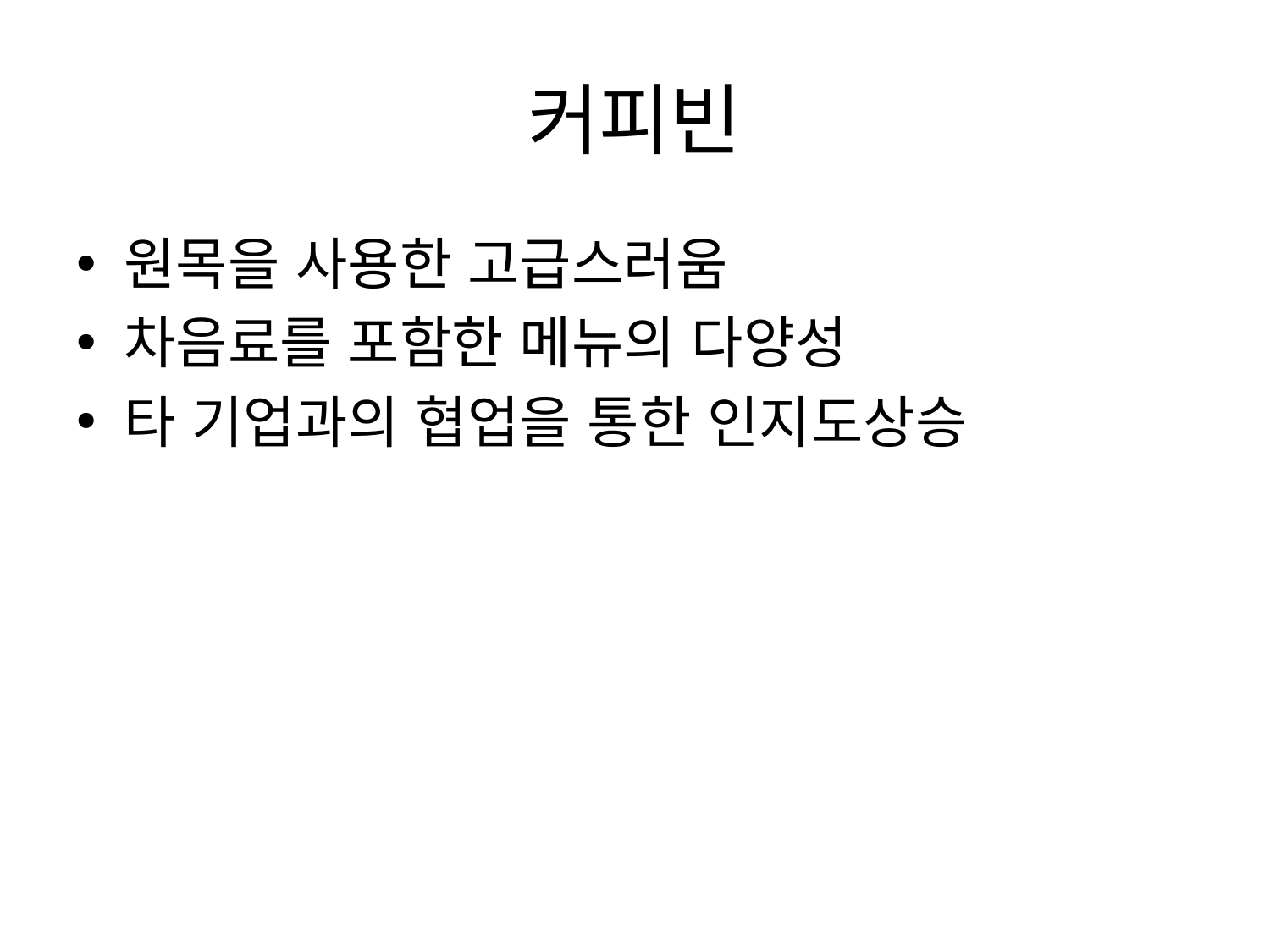

# 커피빈
원목을 사용한 고급스러움
차음료를 포함한 메뉴의 다양성
타 기업과의 협업을 통한 인지도상승